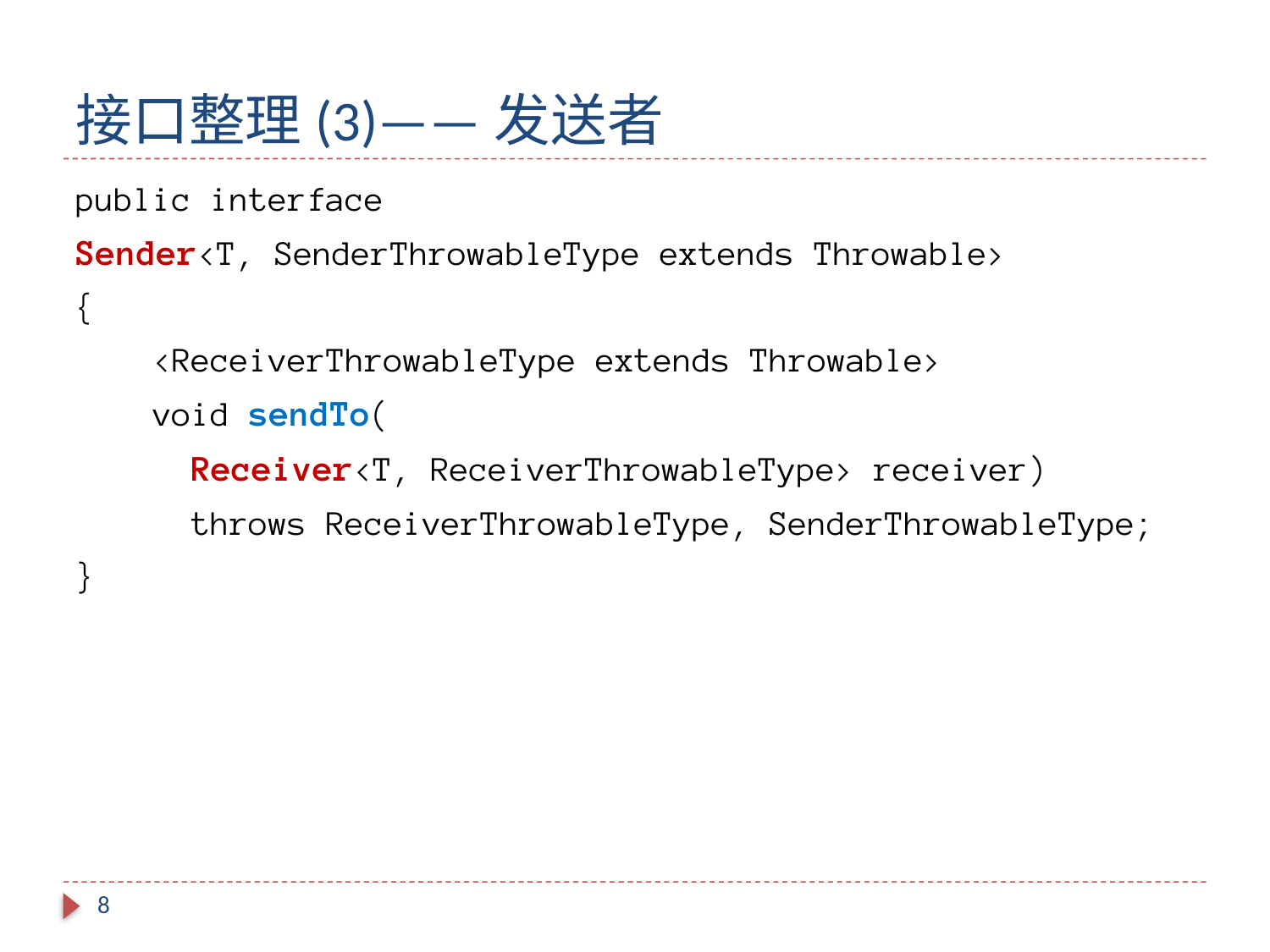

# 接口整理(3)——发送者
public interface
Sender<T, SenderThrowableType extends Throwable>
{
    <ReceiverThrowableType extends Throwable>
    void sendTo(
      Receiver<T, ReceiverThrowableType> receiver)
      throws ReceiverThrowableType, SenderThrowableType;
}
8